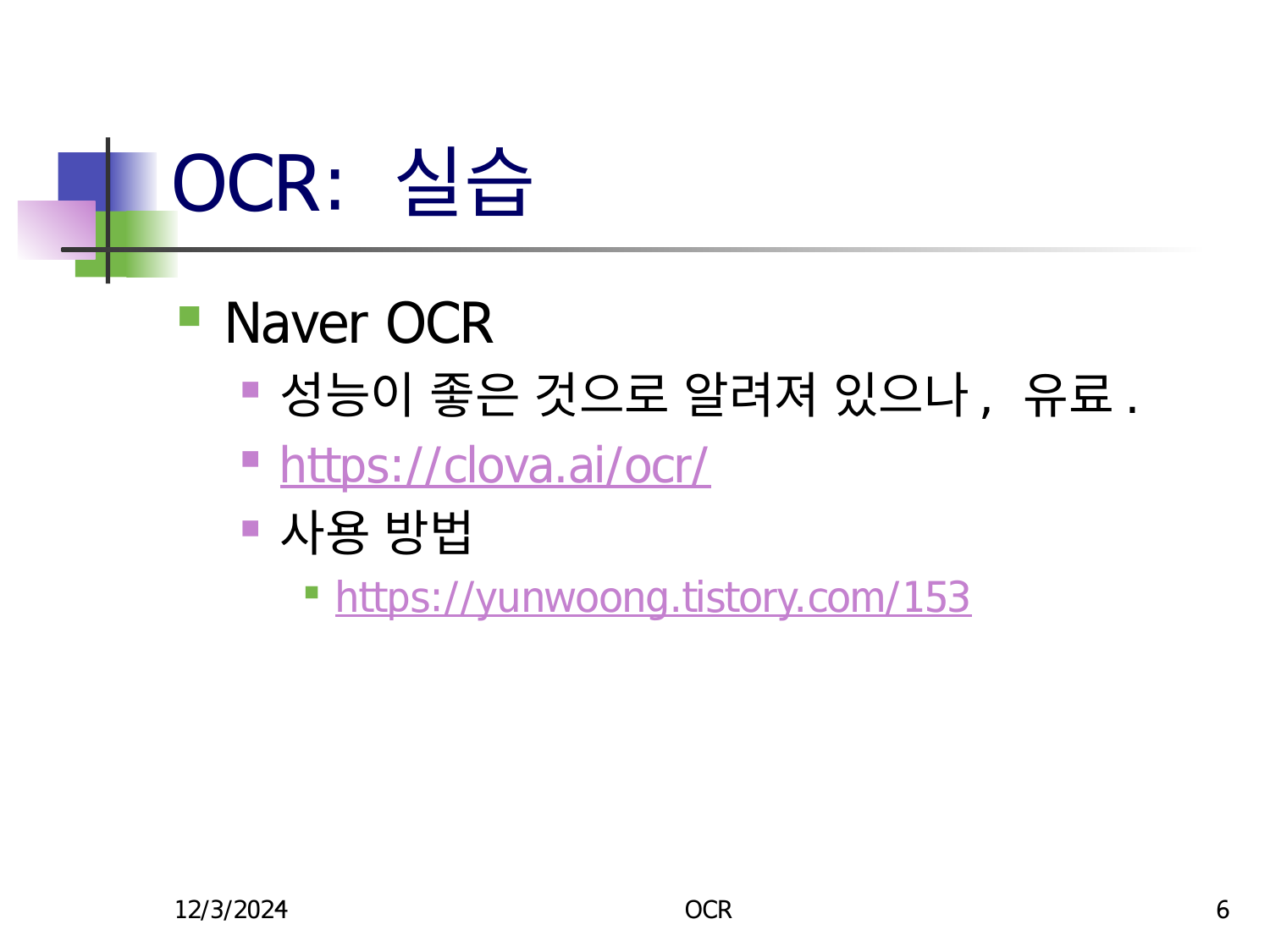

# OCR: 실습
Naver OCR
성능이 좋은 것으로 알려져 있으나, 유료.
https://clova.ai/ocr/
사용 방법
https://yunwoong.tistory.com/153
12/3/2024
OCR
6